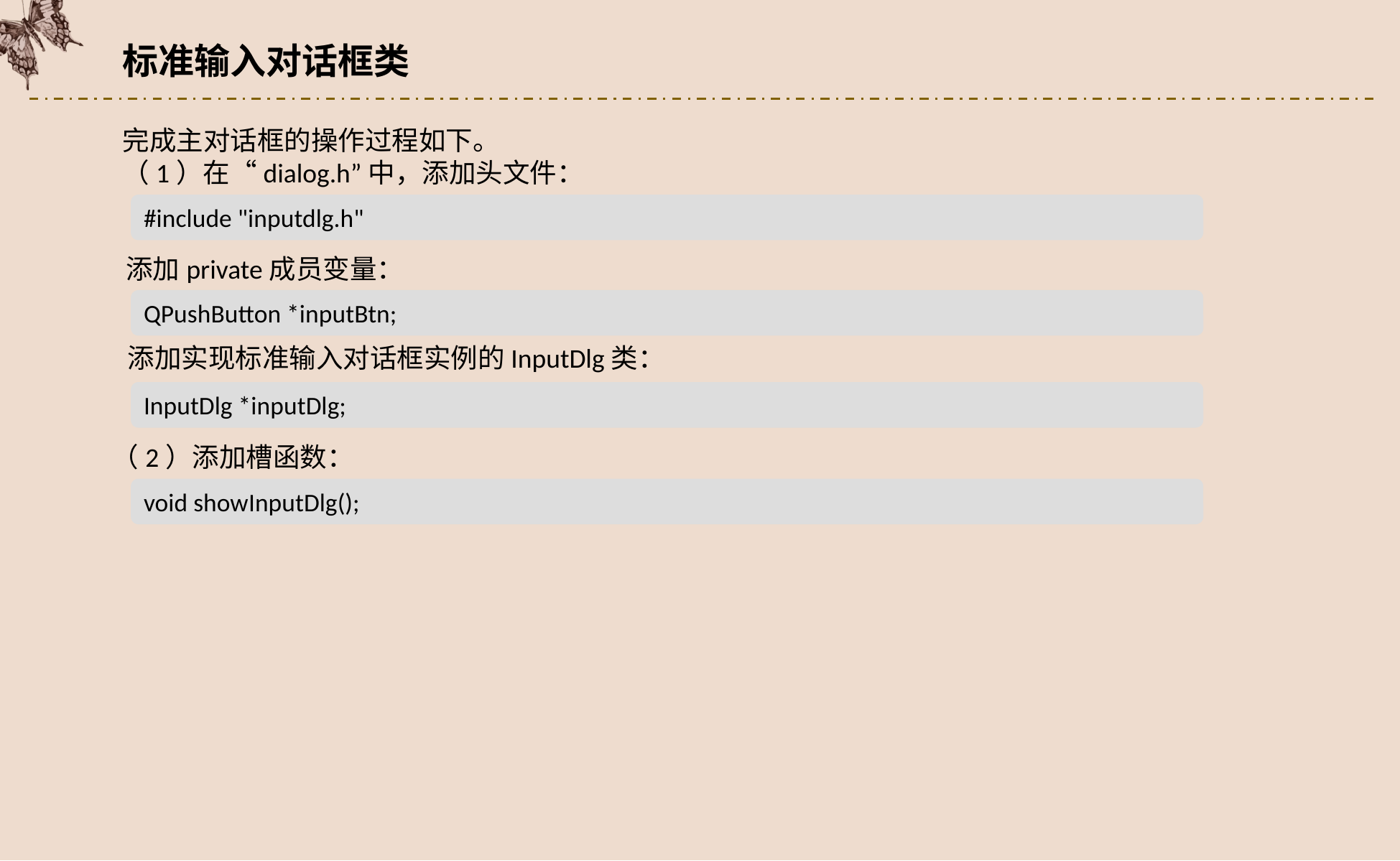

标准输入对话框类
完成主对话框的操作过程如下。
（1）在“dialog.h”中，添加头文件：
#include "inputdlg.h"
添加private成员变量：
QPushButton *inputBtn;
添加实现标准输入对话框实例的InputDlg类：
InputDlg *inputDlg;
（2）添加槽函数：
void showInputDlg();